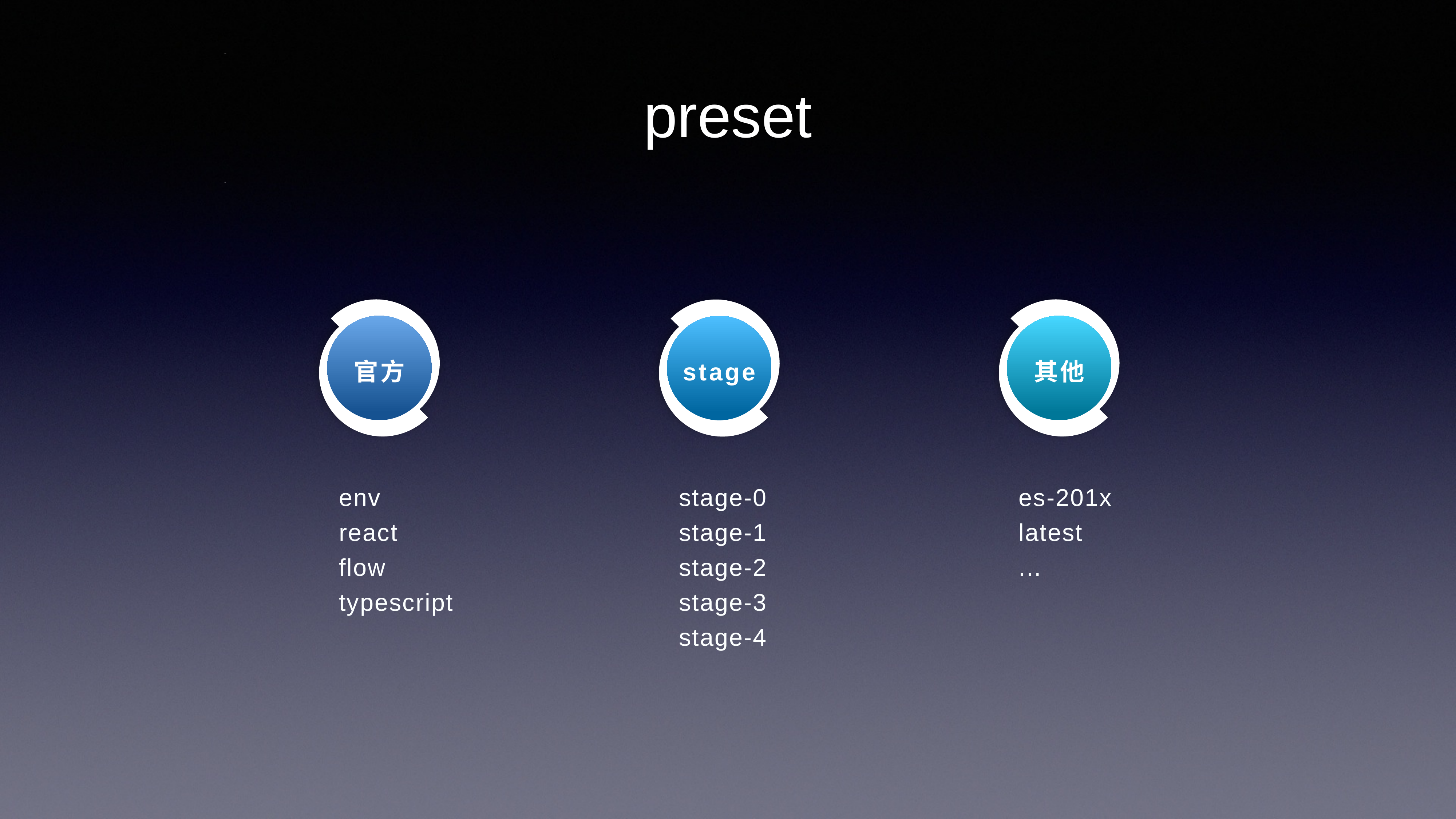

preset

官方
其他
stage
env
react
flow
typescript
stage-0
stage-1
stage-2
stage-3
stage-4

es-201x
latest
...